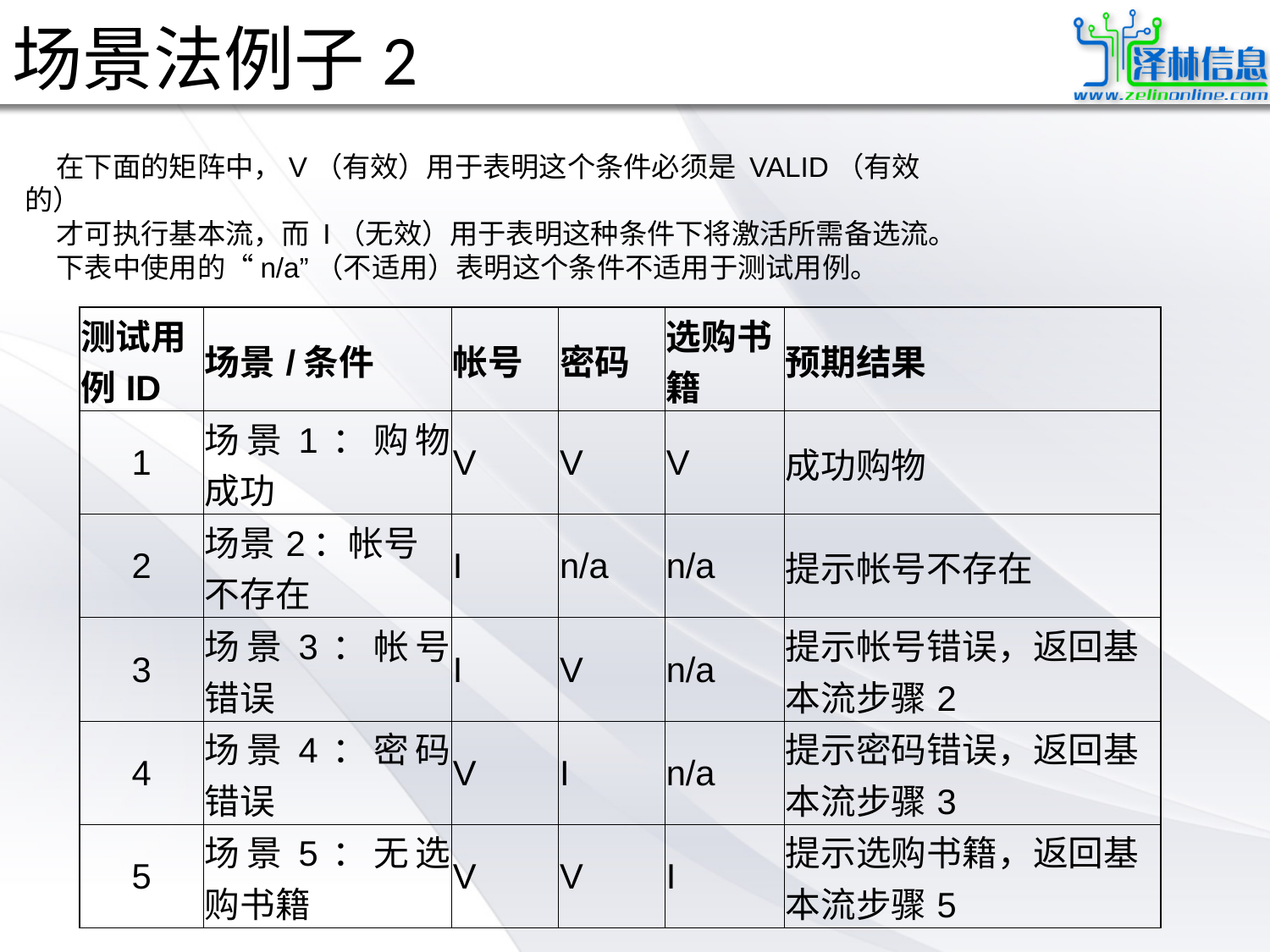

# 场景法例子2
在下面的矩阵中，V（有效）用于表明这个条件必须是 VALID（有效的）
才可执行基本流，而 I（无效）用于表明这种条件下将激活所需备选流。
下表中使用的“n/a”（不适用）表明这个条件不适用于测试用例。
| 测试用例ID | 场景/条件 | 帐号 | 密码 | 选购书籍 | 预期结果 |
| --- | --- | --- | --- | --- | --- |
| 1 | 场景1：购物成功 | V | V | V | 成功购物 |
| 2 | 场景2：帐号不存在 | I | n/a | n/a | 提示帐号不存在 |
| 3 | 场景3：帐号错误 | I | V | n/a | 提示帐号错误，返回基本流步骤2 |
| 4 | 场景4：密码错误 | V | I | n/a | 提示密码错误，返回基本流步骤3 |
| 5 | 场景5：无选购书籍 | V | V | I | 提示选购书籍，返回基本流步骤5 |